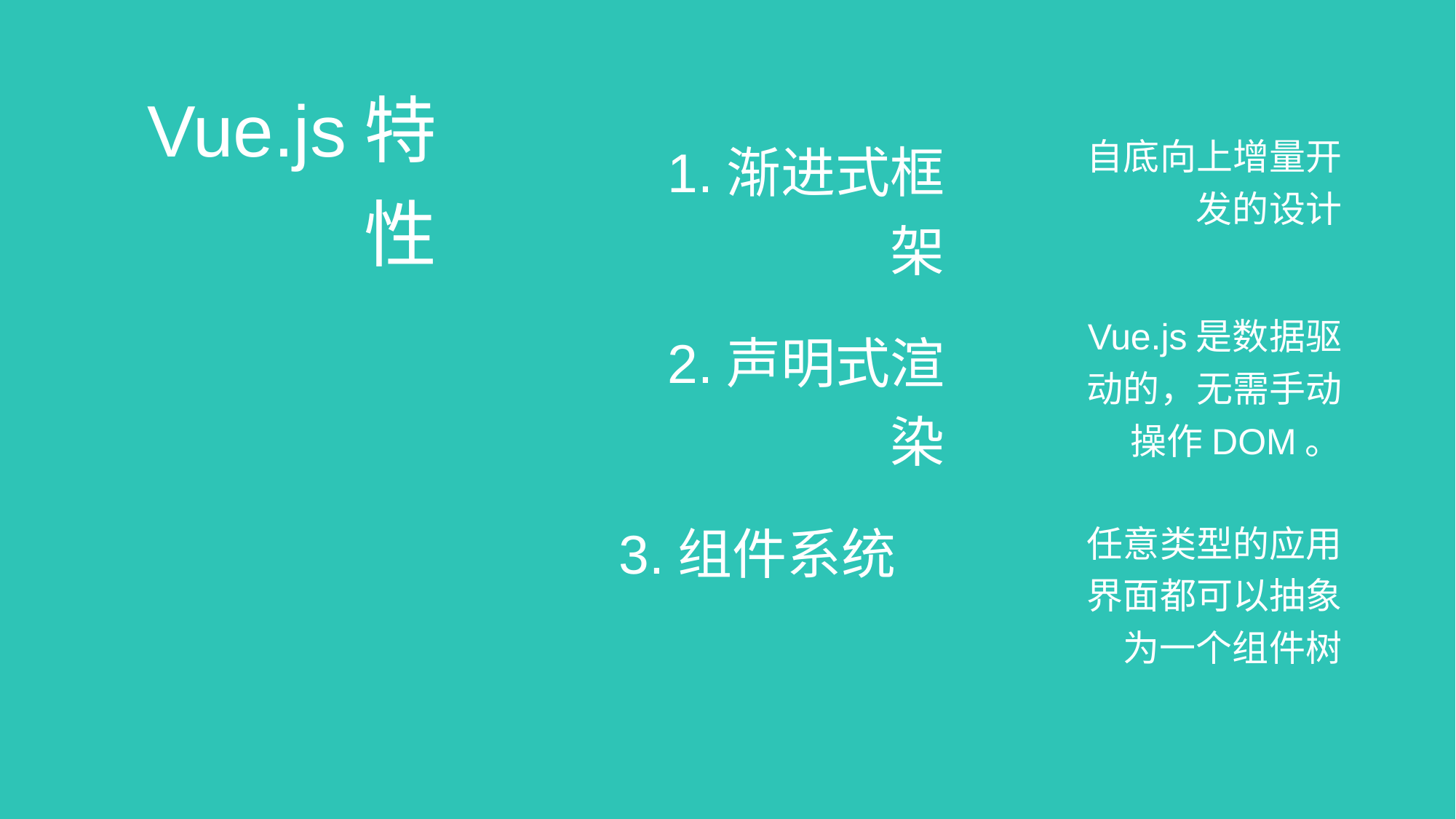

Vue.js特性
1.渐进式框架
自底向上增量开发的设计
Vue.js是数据驱动的，无需手动操作DOM。
2.声明式渲染
3.组件系统
任意类型的应用界面都可以抽象为一个组件树